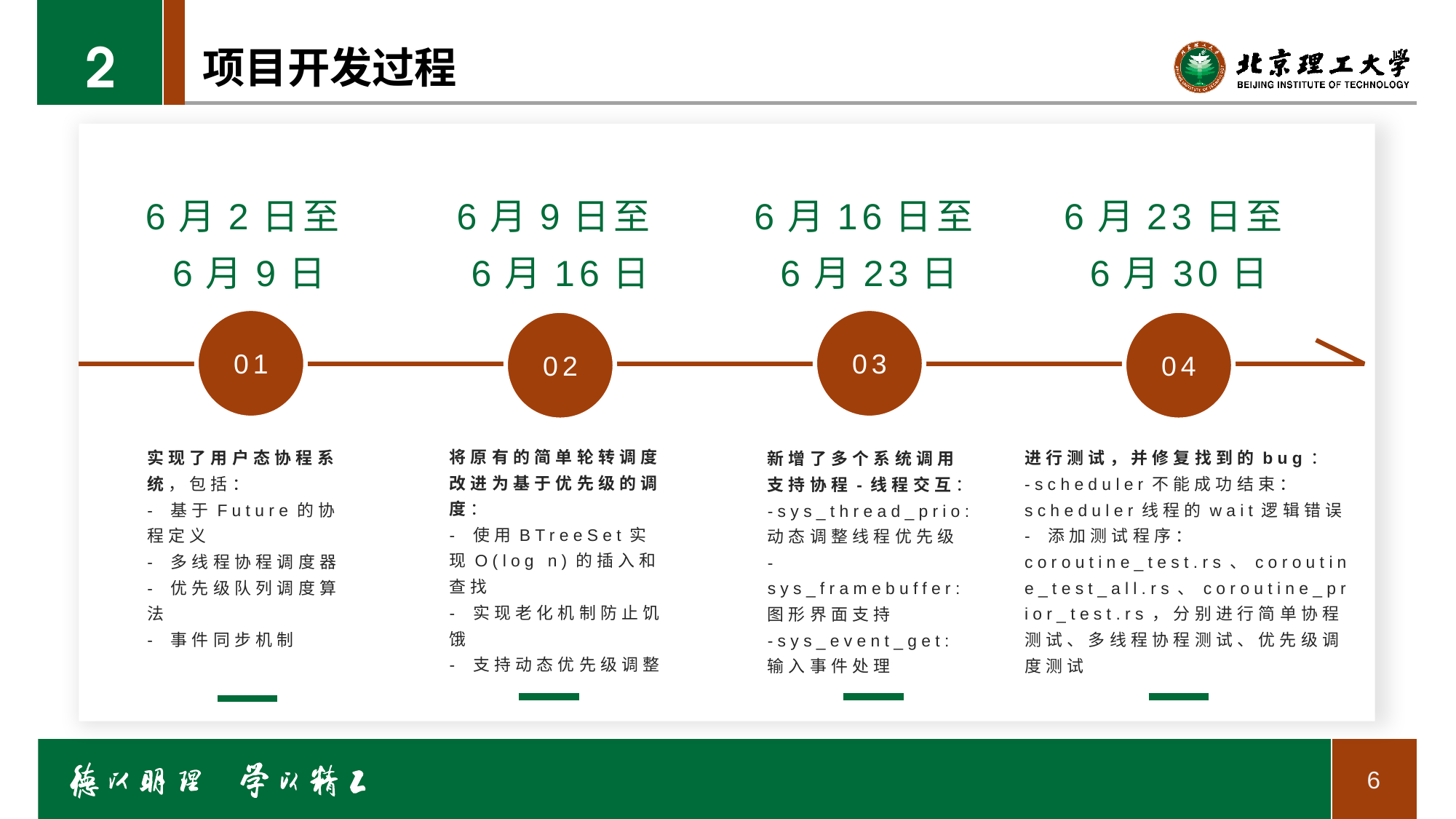

2
# 项目开发过程

6月23日至6月30日
6月2日至6月9日
6月9日至6月16日
6月16日至6月23日
01
03
02
04

将原有的简单轮转调度改进为基于优先级的调度：
- 使用BTreeSet实现O(log n)的插入和查找
- 实现老化机制防止饥饿
- 支持动态优先级调整
实现了用户态协程系统，包括：
- 基于Future的协程定义
- 多线程协程调度器
- 优先级队列调度算法
- 事件同步机制
进行测试，并修复找到的bug：
-scheduler不能成功结束：scheduler线程的wait逻辑错误
- 添加测试程序：coroutine_test.rs、coroutine_test_all.rs、coroutine_prior_test.rs，分别进行简单协程测试、多线程协程测试、优先级调度测试
新增了多个系统调用支持协程-线程交互：
-sys_thread_prio: 动态调整线程优先级
-sys_framebuffer: 图形界面支持
-sys_event_get: 输入事件处理